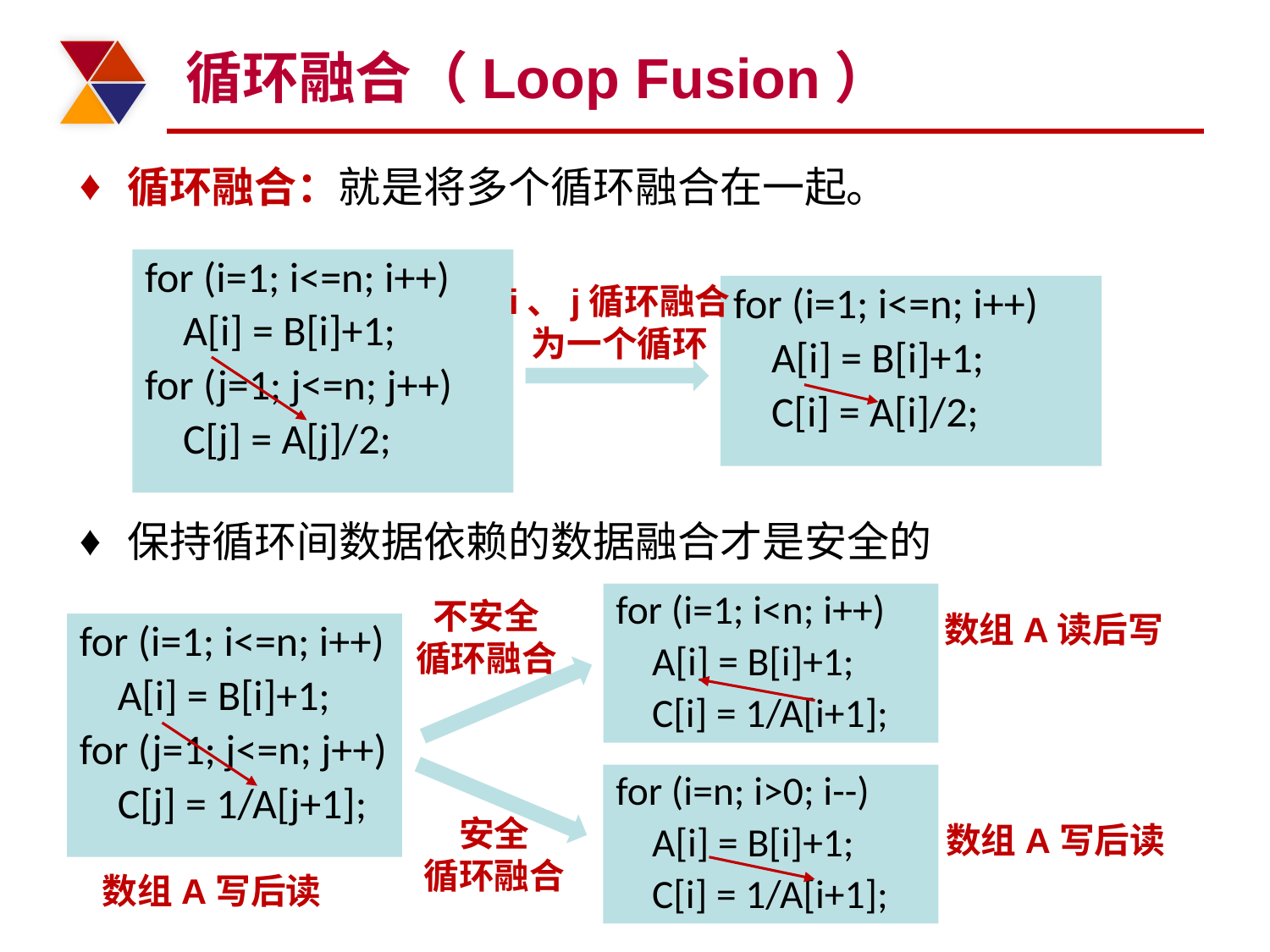

# 循环融合（Loop Fusion）
循环融合：就是将多个循环融合在一起。

保持循环间数据依赖的数据融合才是安全的
for (i=1; i<=n; i++)
    A[i] = B[i]+1;
for (j=1; j<=n; j++)
    C[j] = A[j]/2;
i、j循环融合
为一个循环
for (i=1; i<=n; i++)
    A[i] = B[i]+1;
    C[i] = A[i]/2;

for (i=1; i<n; i++)
    A[i] = B[i]+1;
    C[i] = 1/A[i+1];
不安全
循环融合
数组A读后写
for (i=1; i<=n; i++)
    A[i] = B[i]+1;
for (j=1; j<=n; j++)
    C[j] = 1/A[j+1];

for (i=n; i>0; i--)
    A[i] = B[i]+1;
    C[i] = 1/A[i+1];

安全
循环融合
数组A写后读
数组A写后读